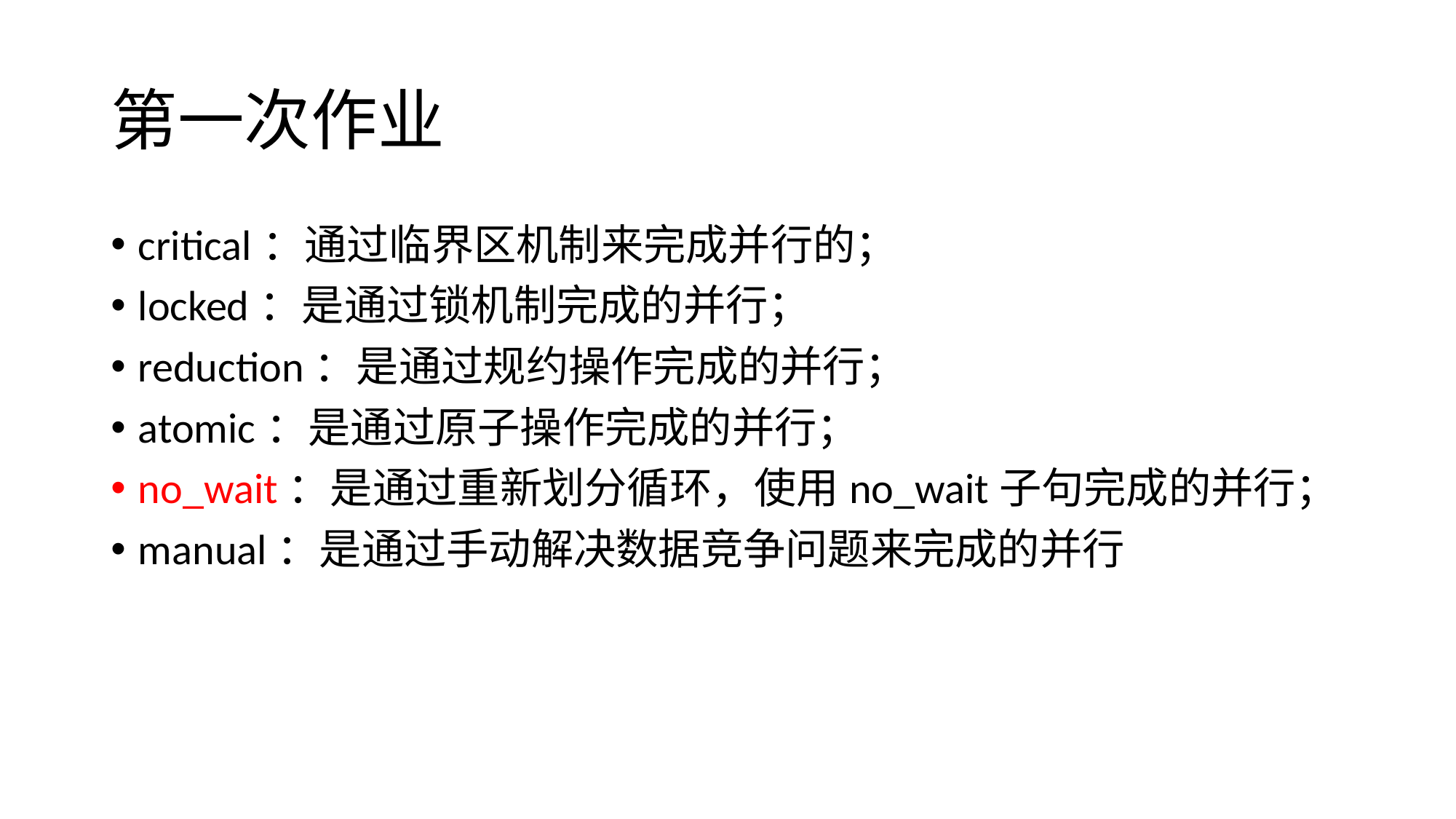

# 第一次作业
critical：通过临界区机制来完成并行的；
locked：是通过锁机制完成的并行；
reduction：是通过规约操作完成的并行；
atomic：是通过原子操作完成的并行；
no_wait：是通过重新划分循环，使用no_wait子句完成的并行；
manual：是通过手动解决数据竞争问题来完成的并行